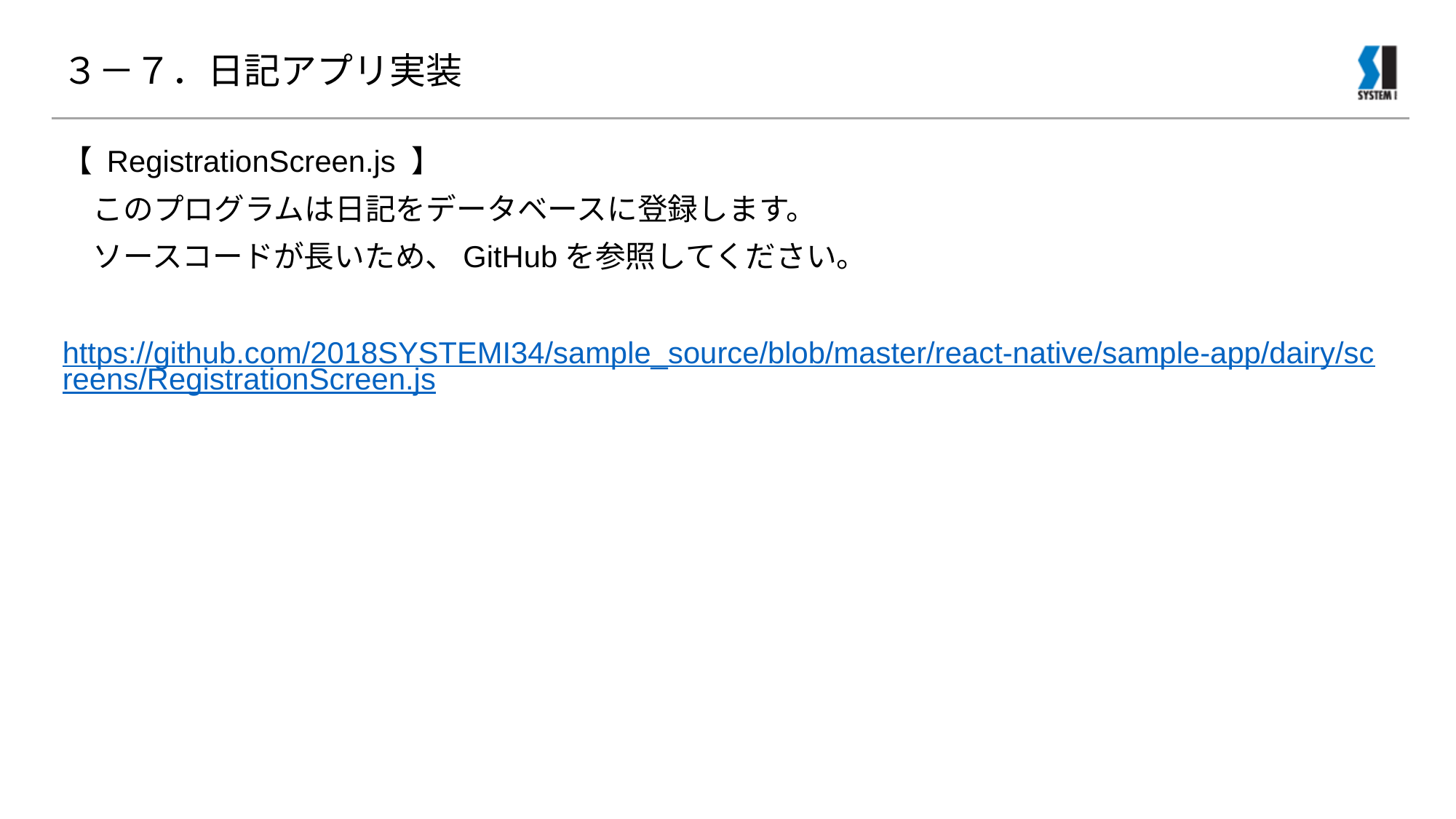

# ３－７．日記アプリ実装
【 RegistrationScreen.js 】
　このプログラムは日記をデータベースに登録します。
　ソースコードが長いため、GitHubを参照してください。

https://github.com/2018SYSTEMI34/sample_source/blob/master/react-native/sample-app/dairy/screens/RegistrationScreen.js